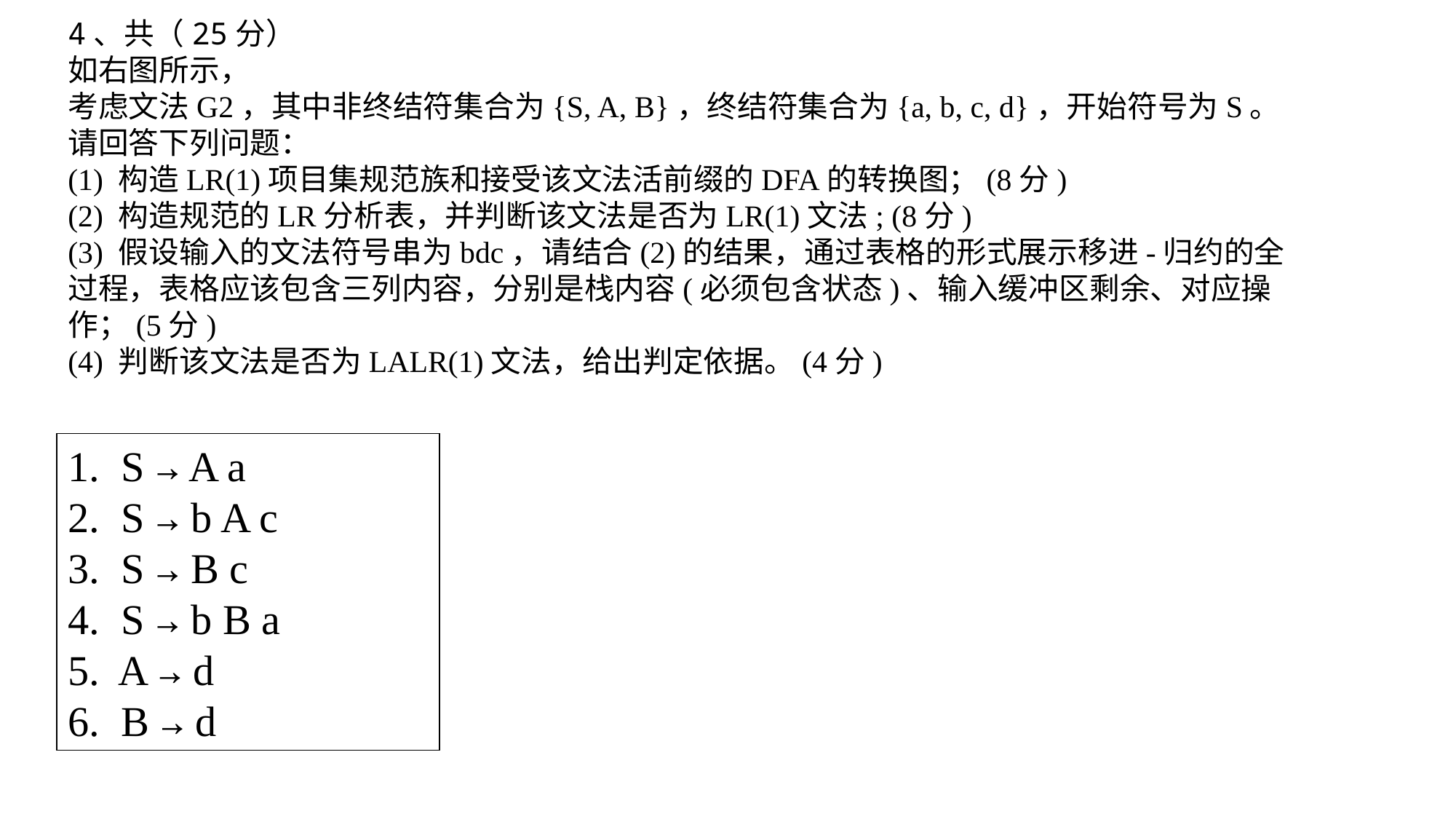

4、共（25分）
如右图所示，
考虑文法G2，其中非终结符集合为{S, A, B}，终结符集合为{a, b, c, d}，开始符号为S。请回答下列问题：
(1) 构造LR(1)项目集规范族和接受该文法活前缀的DFA的转换图；(8分)
(2) 构造规范的LR分析表，并判断该文法是否为LR(1)文法; (8分)
(3) 假设输入的文法符号串为bdc，请结合(2)的结果，通过表格的形式展示移进-归约的全过程，表格应该包含三列内容，分别是栈内容(必须包含状态)、输入缓冲区剩余、对应操作；(5分)
(4) 判断该文法是否为LALR(1)文法，给出判定依据。(4分)

1.  S → A a
2.  S → b A c
3.  S → B c
4.  S → b B a
5.  A → d
6.  B → d